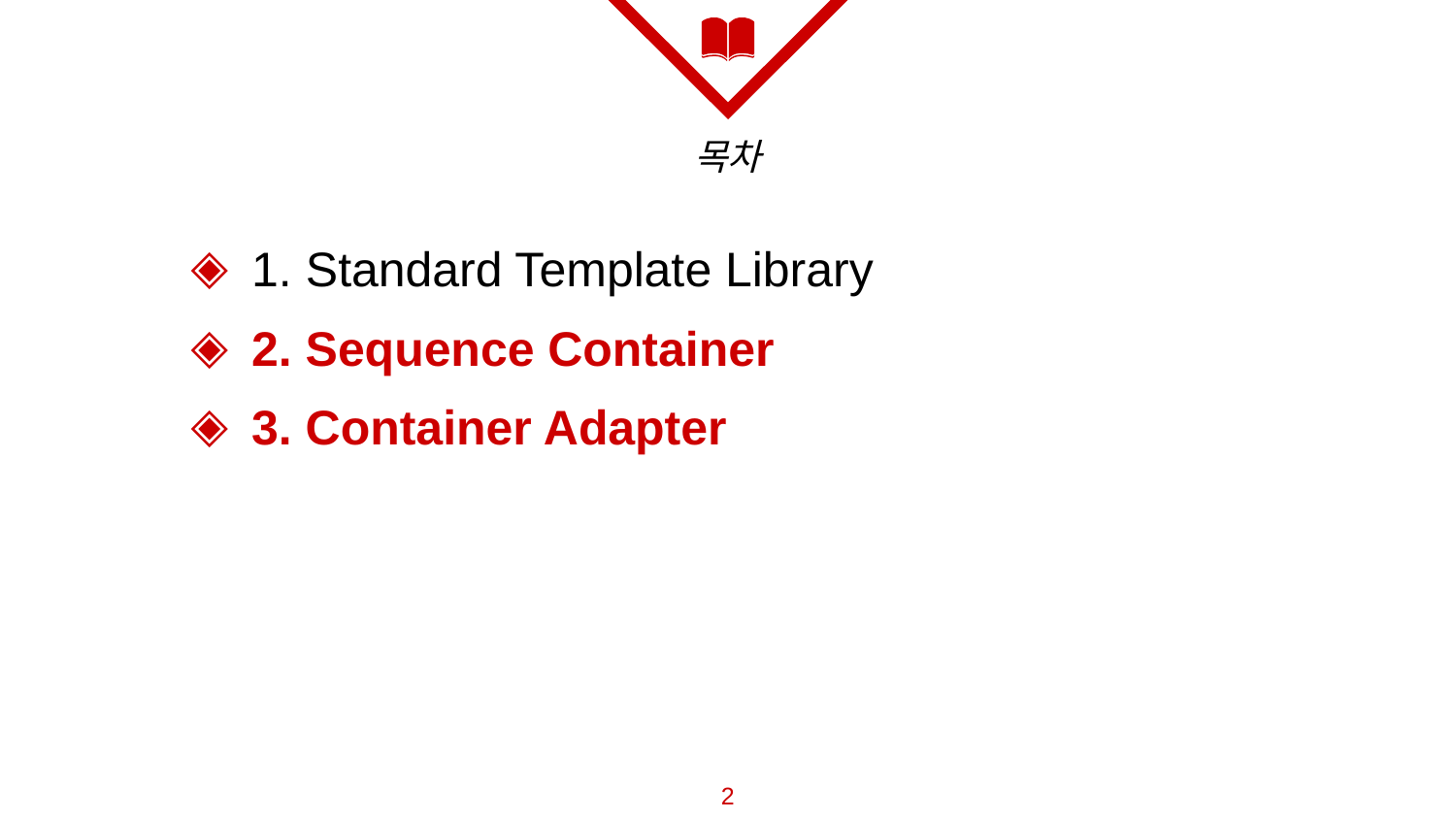

# 목차
1. Standard Template Library
2. Sequence Container
3. Container Adapter

2